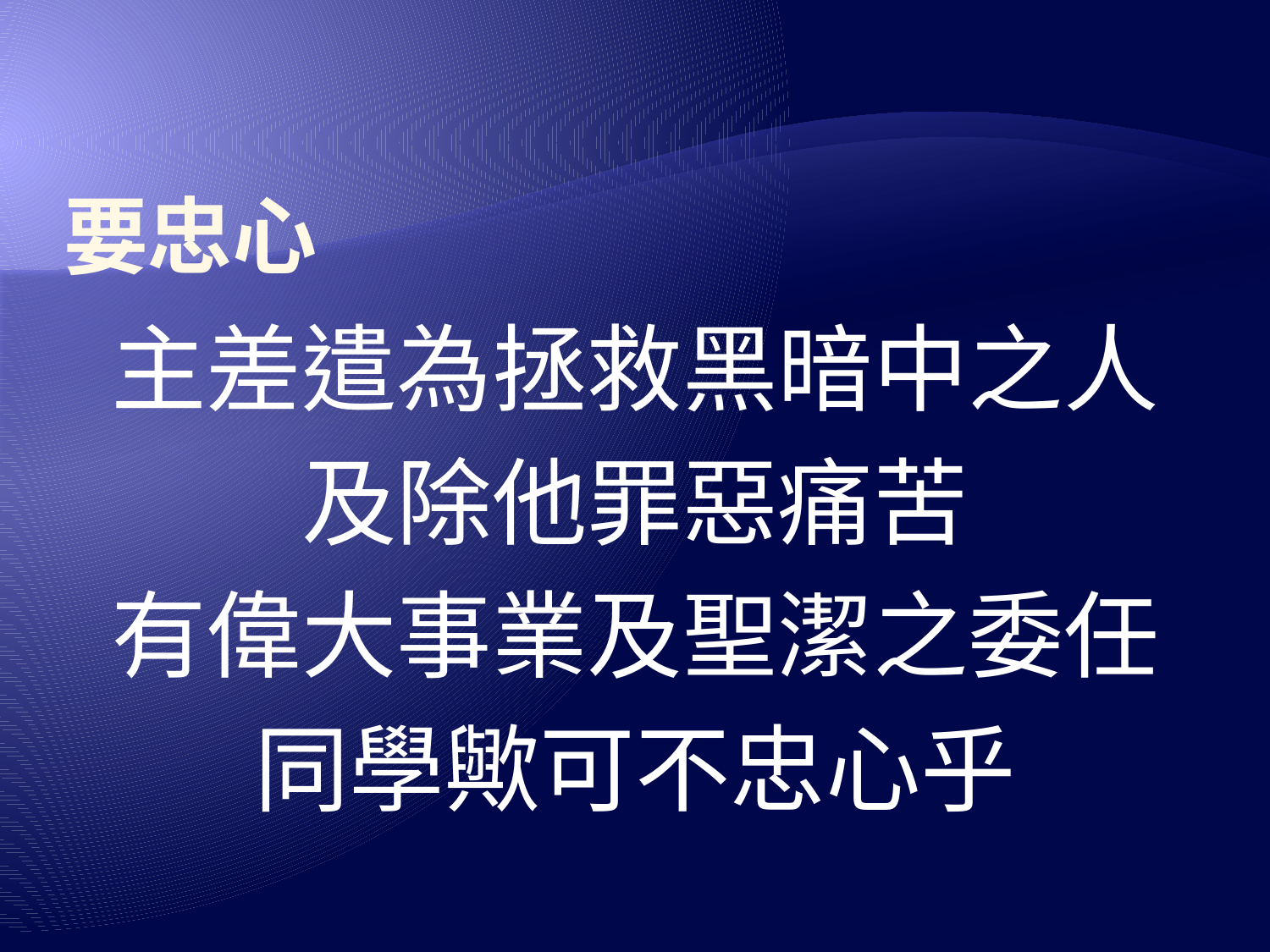

# 要忠心
主差遣為拯救黑暗中之人
及除他罪惡痛苦
有偉大事業及聖潔之委任
同學歟可不忠心乎